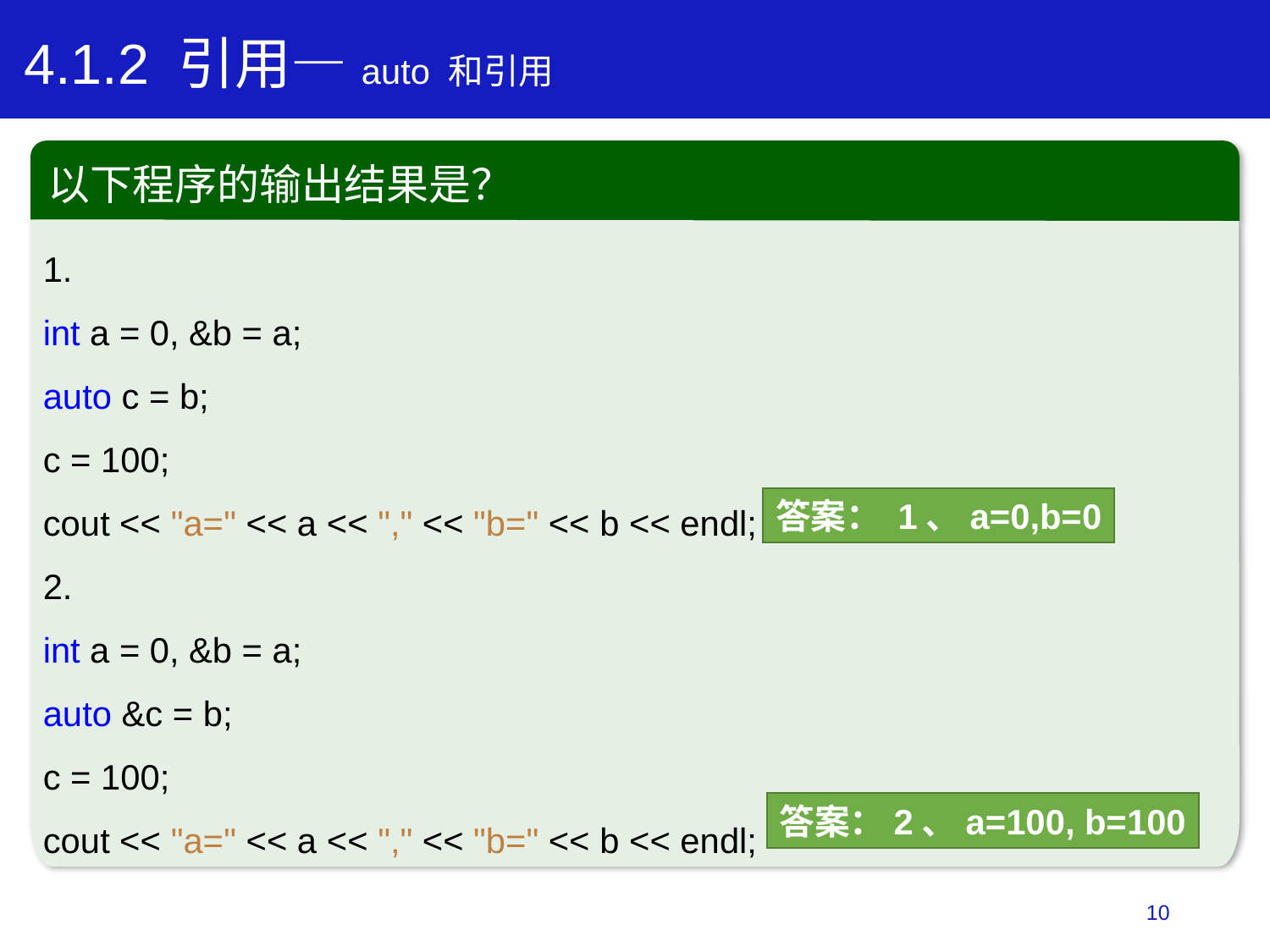

4.1.2 引用—auto 和引用
以下程序的输出结果是？
1.
int a = 0, &b = a;
auto c = b;
c = 100;
cout << "a=" << a << "," << "b=" << b << endl;
2.
int a = 0, &b = a;
auto &c = b;
c = 100;
cout << "a=" << a << "," << "b=" << b << endl;
学习目标
答案： 1、a=0,b=0
答案：2、a=100, b=100
10